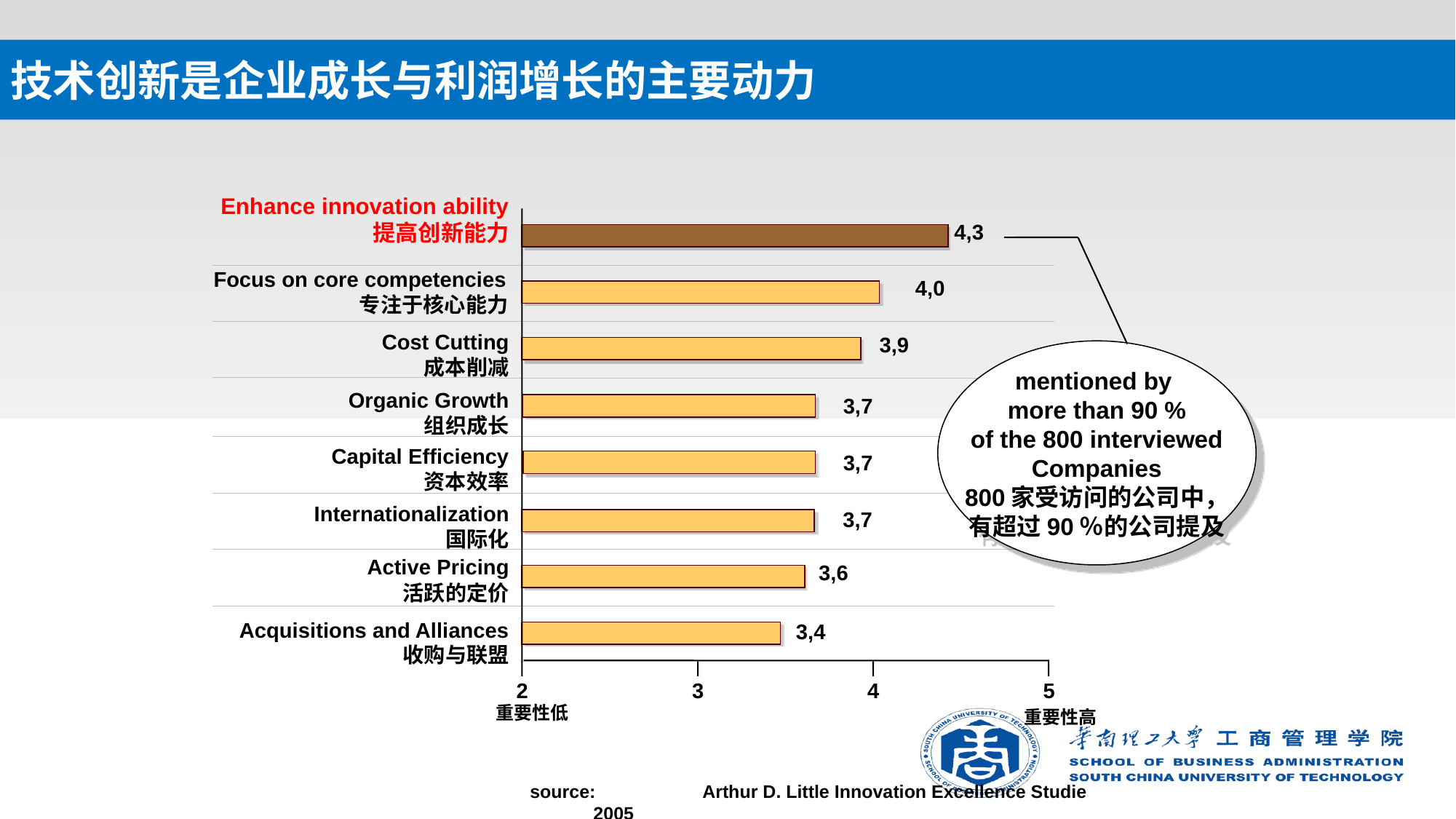

# 技术创新是企业成长与利润增长的主要动力
 技术创新是企业成长与利润增长的主要动力
Enhance innovation ability
提高创新能力

4,3

 Focus on core competencies
专注于核心能力
4,0

Cost Cutting
成本削减
3,9

mentioned by
more than 90 %
of the 800 interviewed
Companies
800家受访问的公司中，
有超过90％的公司提及
Organic Growth
组织成长
3,7

Capital Efficiency
资本效率
3,7

Internationalization
国际化
3,7

Active Pricing
活跃的定价
3,6

Acquisitions and Alliances
收购与联盟
3,4

2
3
4
5
重要性低
重要性高
source: 	Arthur D. Little Innovation Excellence Studie 2005